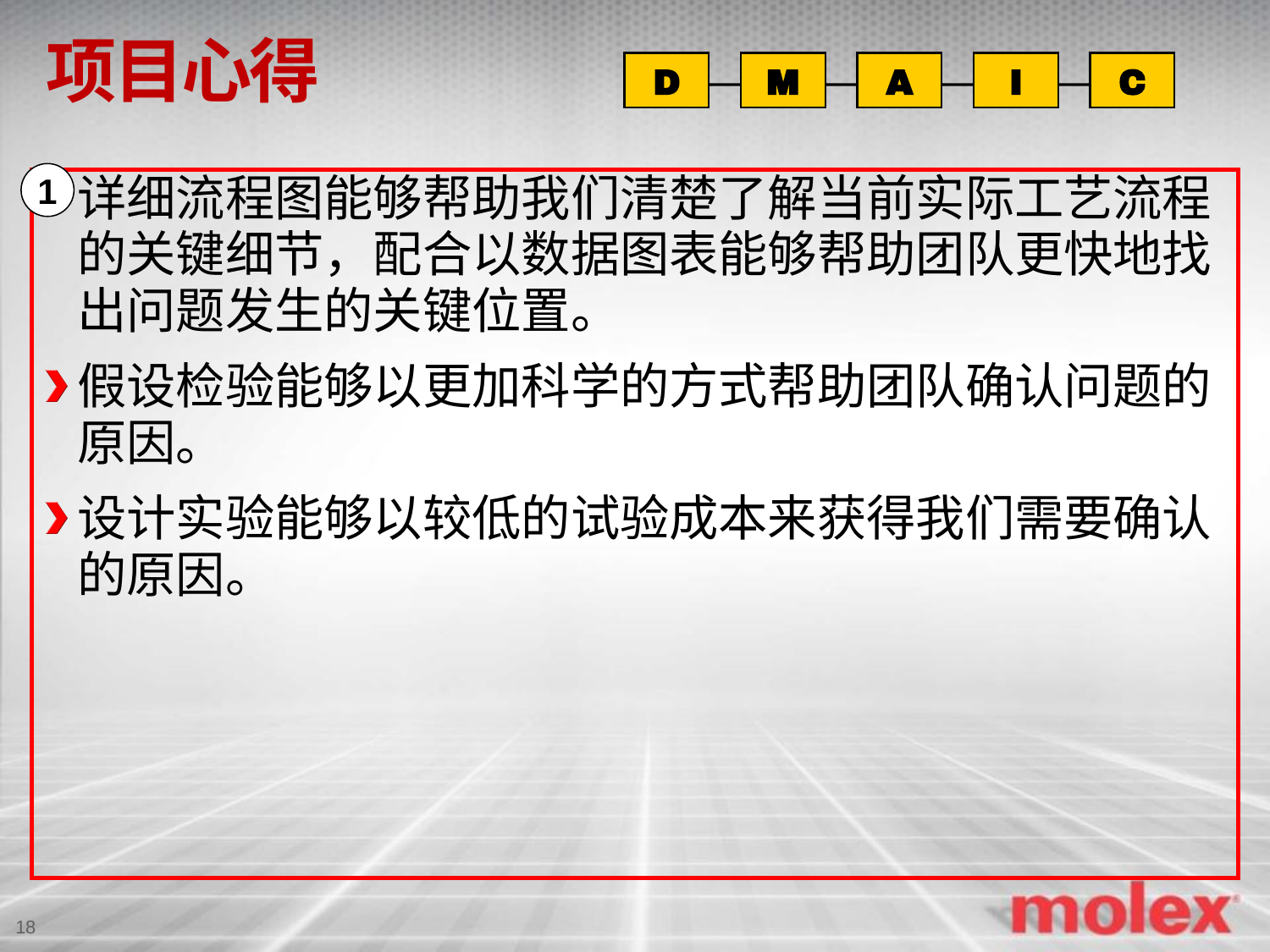

# 项目心得
1
详细流程图能够帮助我们清楚了解当前实际工艺流程的关键细节，配合以数据图表能够帮助团队更快地找出问题发生的关键位置。
假设检验能够以更加科学的方式帮助团队确认问题的原因。
设计实验能够以较低的试验成本来获得我们需要确认的原因。

18